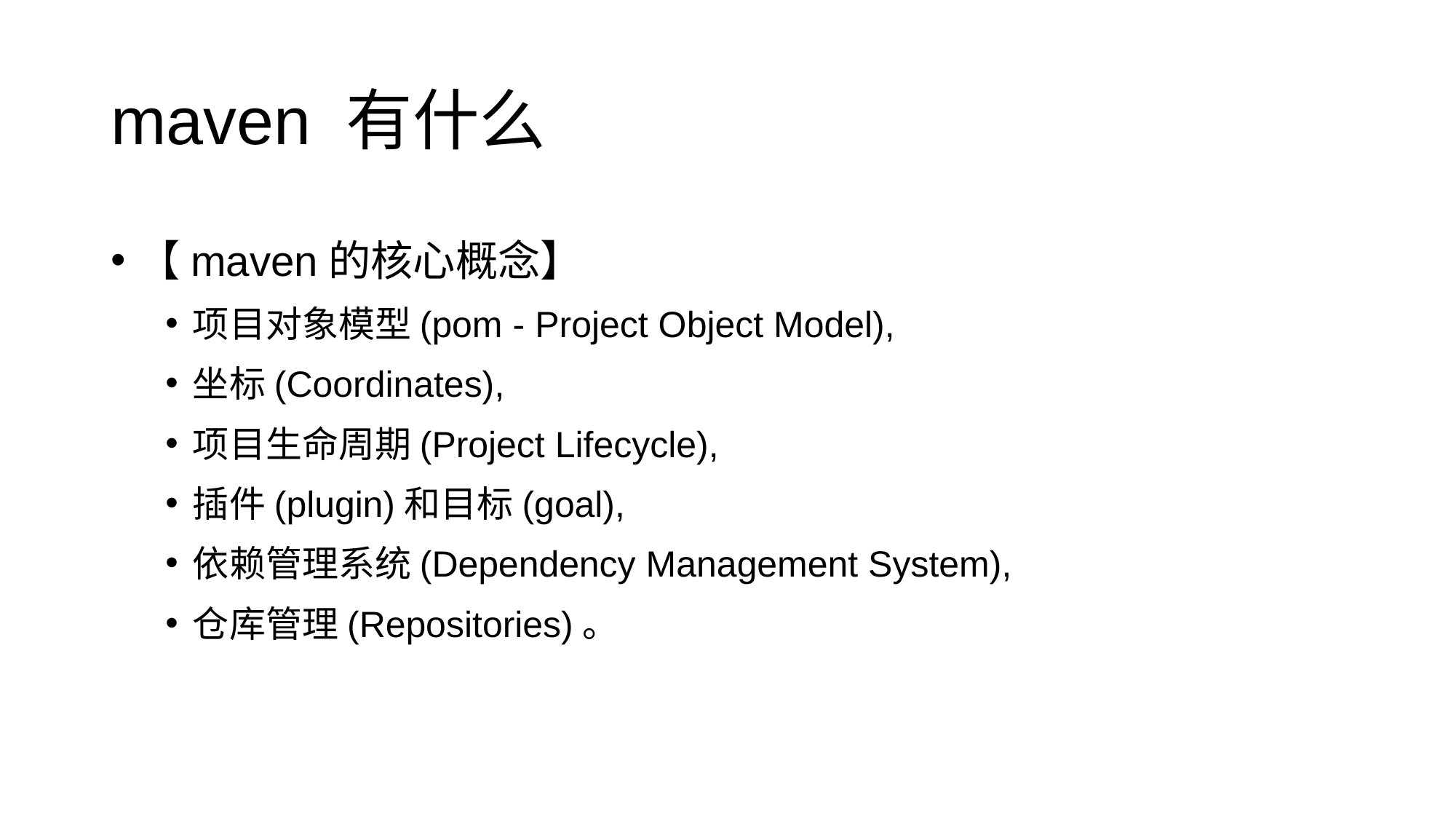

# maven 有什么
【maven的核心概念】
项目对象模型(pom - Project Object Model),
坐标(Coordinates),
项目生命周期(Project Lifecycle),
插件(plugin)和目标(goal),
依赖管理系统(Dependency Management System),
仓库管理(Repositories)。